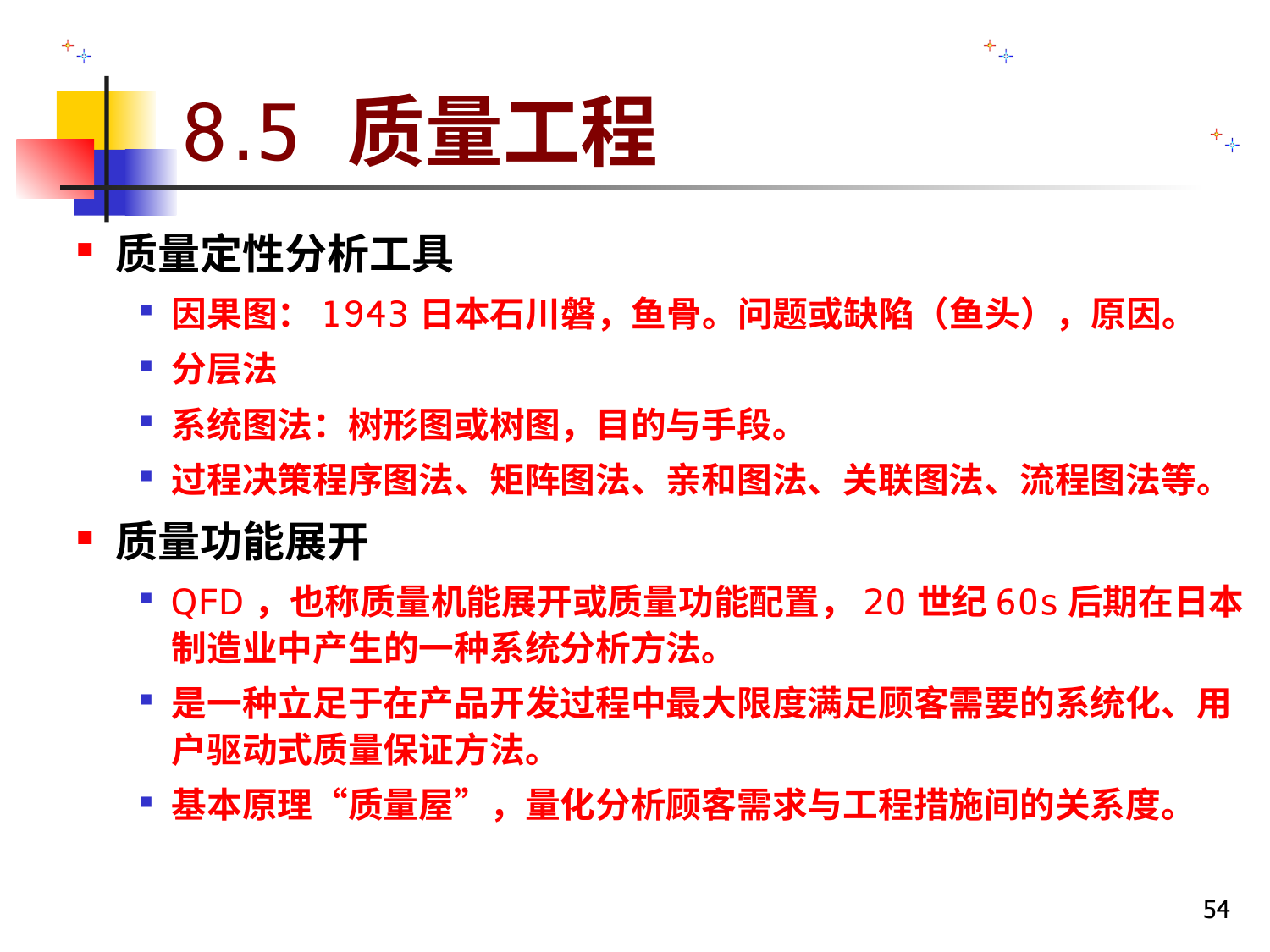

# 8.5 质量工程
质量定性分析工具
因果图：1943日本石川磐，鱼骨。问题或缺陷（鱼头），原因。
分层法
系统图法：树形图或树图，目的与手段。
过程决策程序图法、矩阵图法、亲和图法、关联图法、流程图法等。
质量功能展开
QFD，也称质量机能展开或质量功能配置，20世纪60s后期在日本制造业中产生的一种系统分析方法。
是一种立足于在产品开发过程中最大限度满足顾客需要的系统化、用户驱动式质量保证方法。
基本原理“质量屋”，量化分析顾客需求与工程措施间的关系度。

54